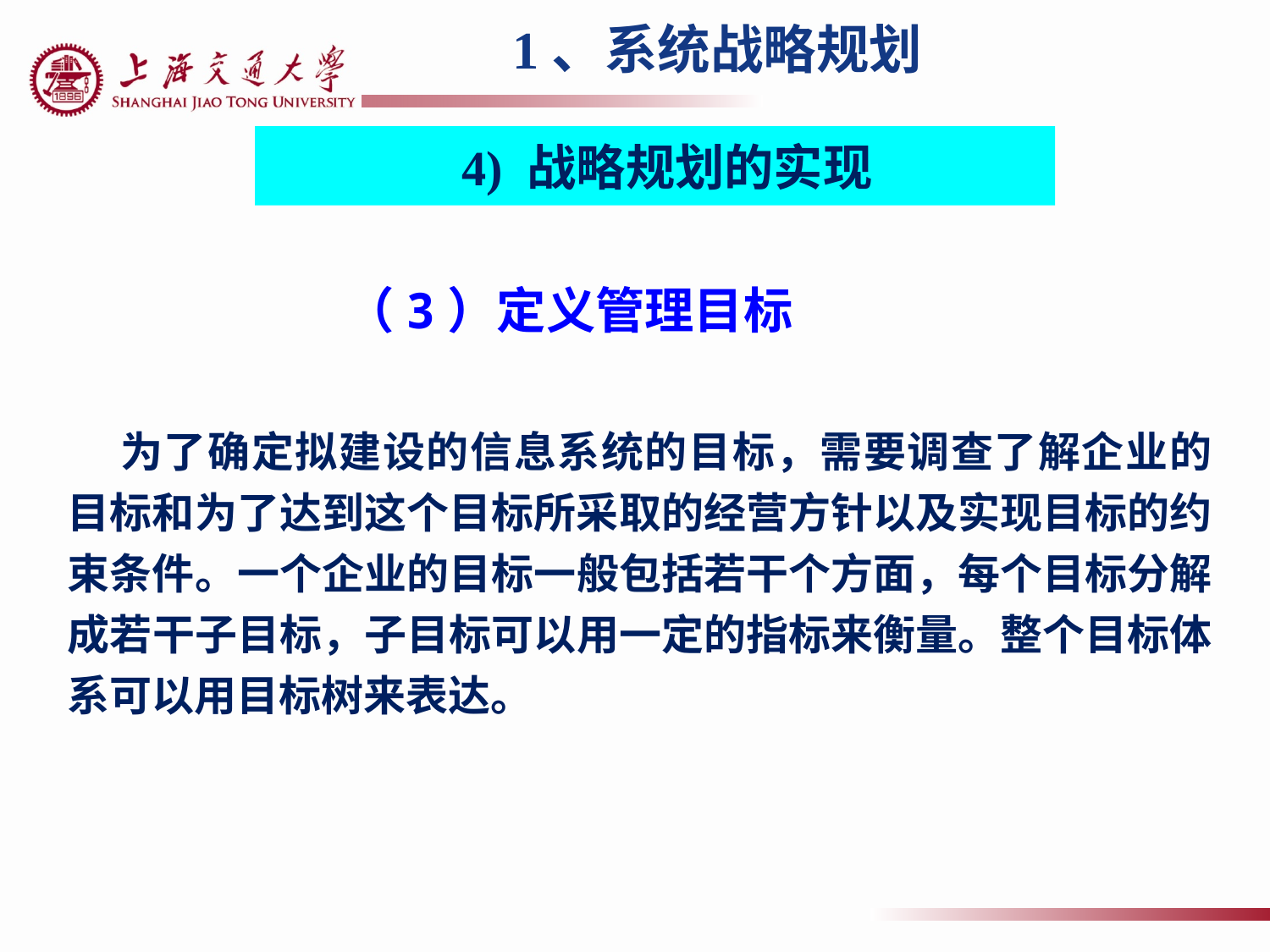

1、系统战略规划
  4) 战略规划的实现
# （3）定义管理目标
为了确定拟建设的信息系统的目标，需要调查了解企业的目标和为了达到这个目标所采取的经营方针以及实现目标的约束条件。一个企业的目标一般包括若干个方面，每个目标分解成若干子目标，子目标可以用一定的指标来衡量。整个目标体系可以用目标树来表达。